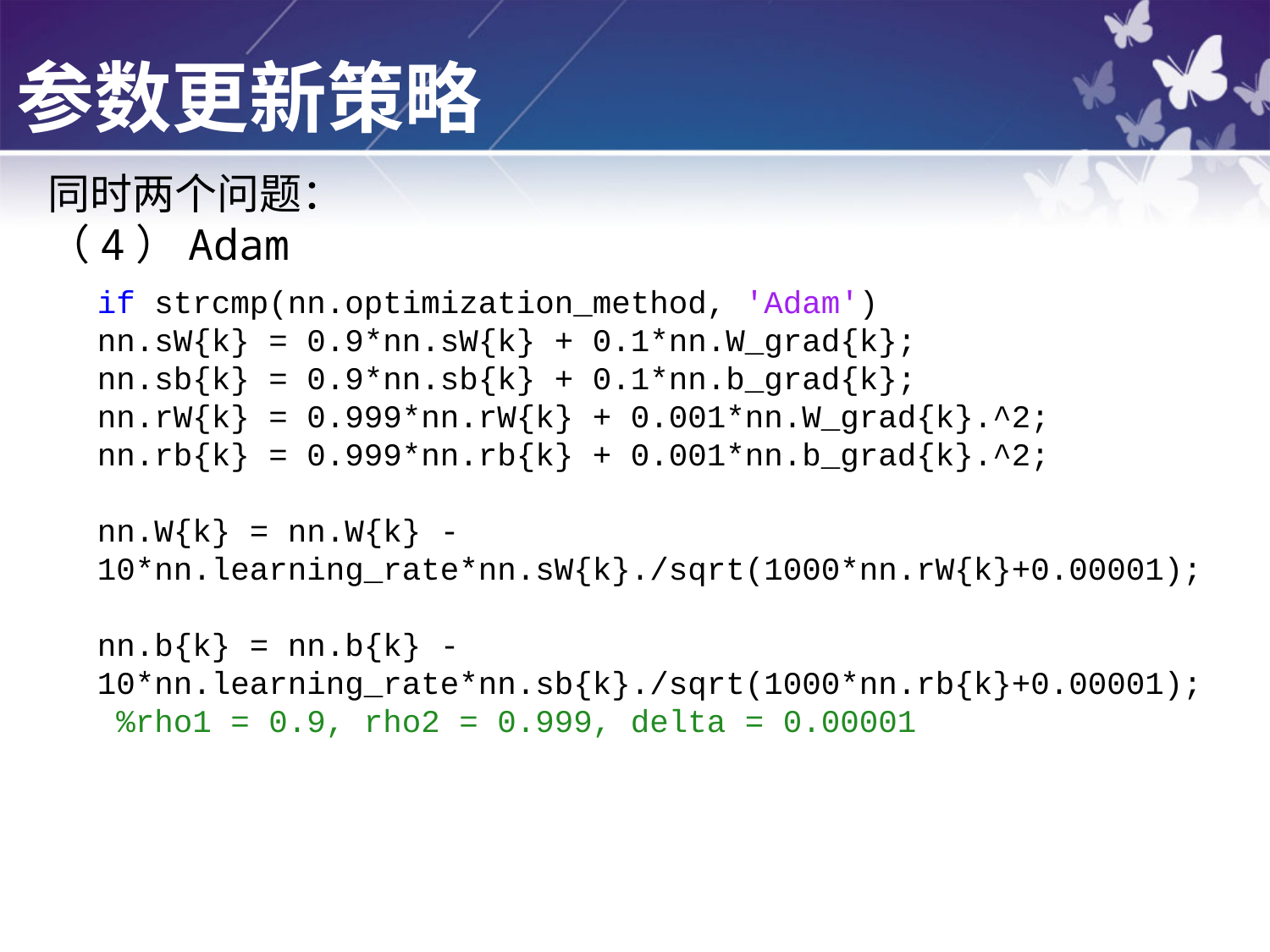

参数更新策略
同时两个问题：
（4）Adam
if strcmp(nn.optimization_method, 'Adam')
nn.sW{k} = 0.9*nn.sW{k} + 0.1*nn.W_grad{k};
nn.sb{k} = 0.9*nn.sb{k} + 0.1*nn.b_grad{k};
nn.rW{k} = 0.999*nn.rW{k} + 0.001*nn.W_grad{k}.^2;
nn.rb{k} = 0.999*nn.rb{k} + 0.001*nn.b_grad{k}.^2;

nn.W{k} = nn.W{k} - 10*nn.learning_rate*nn.sW{k}./sqrt(1000*nn.rW{k}+0.00001);

nn.b{k} = nn.b{k} - 10*nn.learning_rate*nn.sb{k}./sqrt(1000*nn.rb{k}+0.00001);  %rho1 = 0.9, rho2 = 0.999, delta = 0.00001